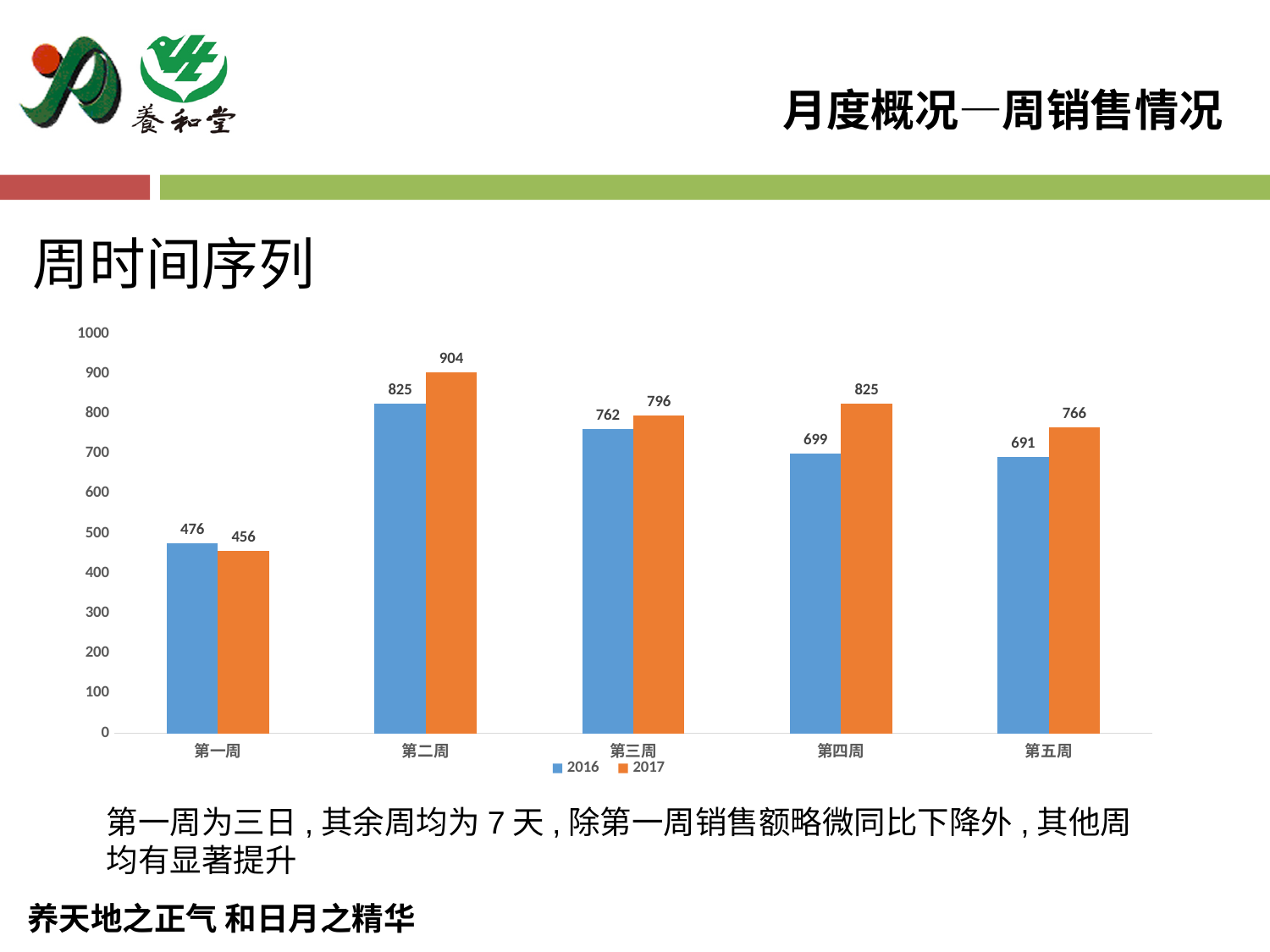

月度概况—周销售情况
周时间序列

### Chart

| Category | 2016 | 2017 |
|---|---|---|
| 第一周 | 476.38 | 455.6977 |
| 第二周 | 825.1174 | 904.0594 |
| 第三周 | 762.1388 | 795.8508 |
| 第四周 | 699.3564 | 824.7847 |
| 第五周 | 691.2887 | 766.1321 |
第一周为三日,其余周均为7天,除第一周销售额略微同比下降外,其他周均有显著提升